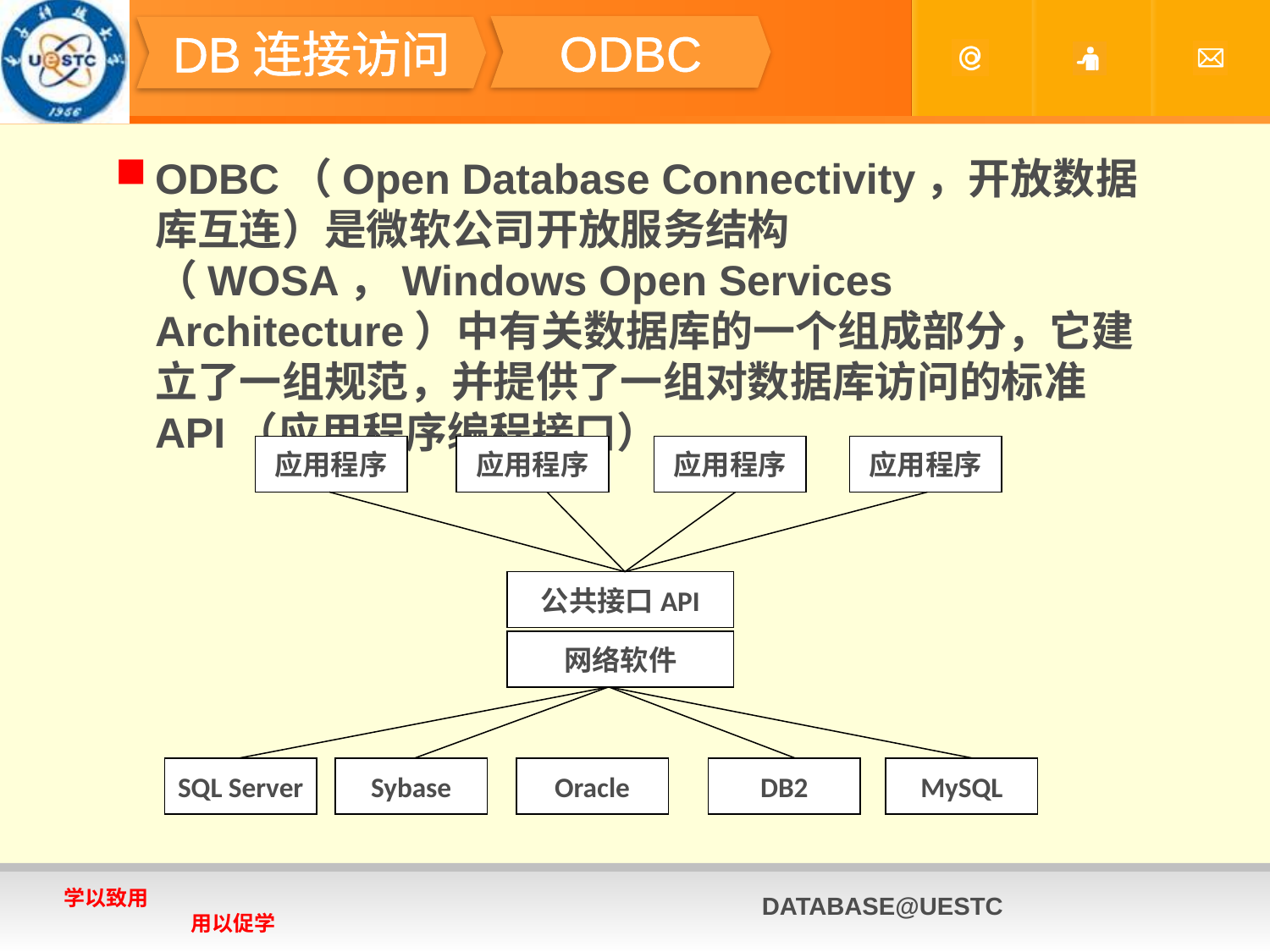

#
ODBC
DB连接访问
ODBC（Open Database Connectivity，开放数据库互连）是微软公司开放服务结构（WOSA，Windows Open Services Architecture）中有关数据库的一个组成部分，它建立了一组规范，并提供了一组对数据库访问的标准API（应用程序编程接口）。

应用程序
应用程序
应用程序
应用程序
公共接口API
网络软件
SQL Server
Sybase
Oracle
DB2
MySQL